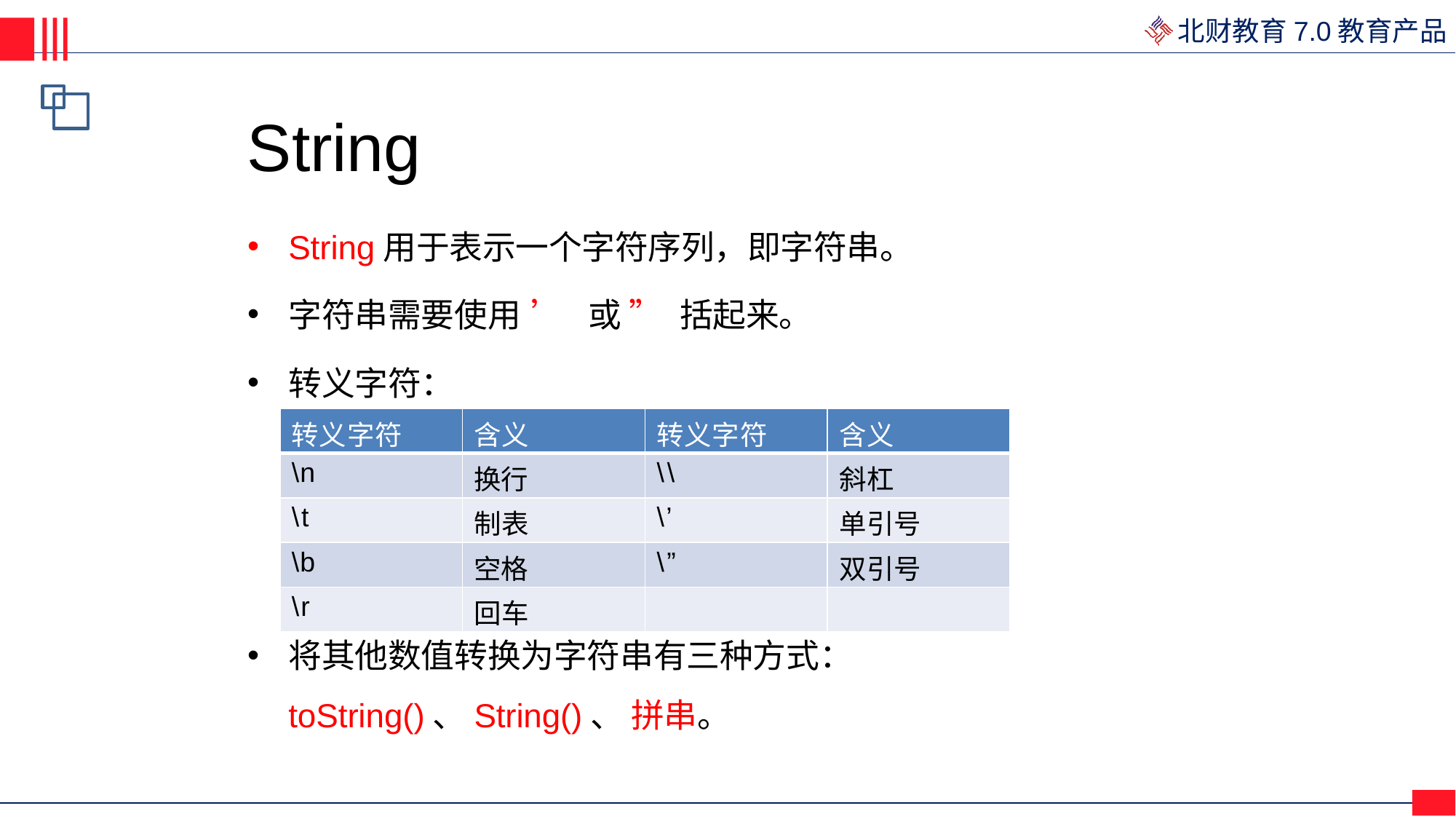

# String
String用于表示一个字符序列，即字符串。
字符串需要使用 ’或 ”括起来。
转义字符：
| 转义字符 | 含义 | 转义字符 | 含义 |
| --- | --- | --- | --- |
| \n | 换行 | \\ | 斜杠 |
| \t | 制表 | \’ | 单引号 |
| \b | 空格 | \” | 双引号 |
| \r | 回车 |  |  |
将其他数值转换为字符串有三种方式：toString()、String()、 拼串。